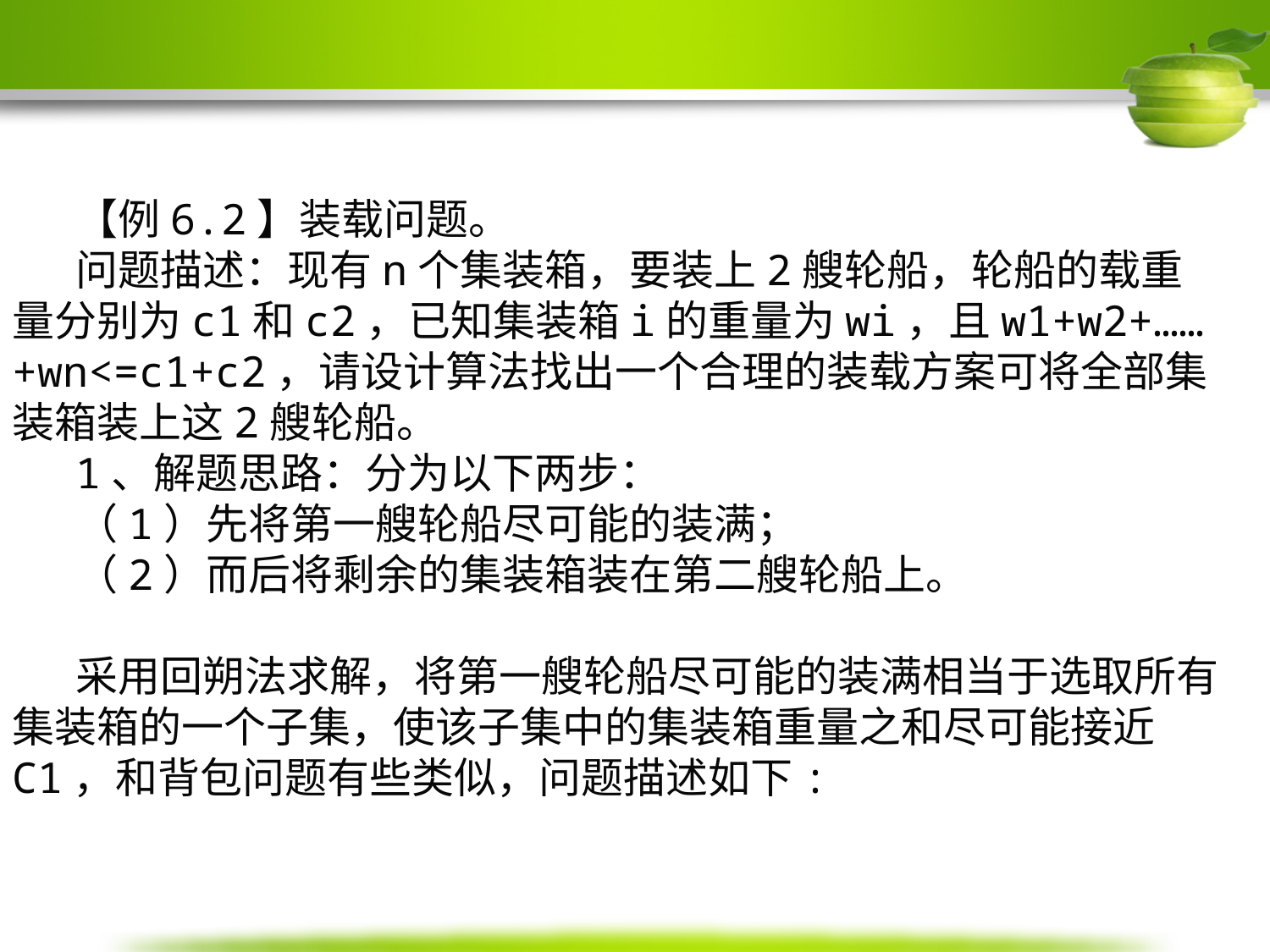

【例6.2】装载问题。
问题描述：现有n个集装箱，要装上2艘轮船，轮船的载重量分别为c1和c2，已知集装箱i的重量为wi，且w1+w2+……+wn<=c1+c2，请设计算法找出一个合理的装载方案可将全部集装箱装上这2艘轮船。
1、解题思路：分为以下两步：
（1）先将第一艘轮船尽可能的装满；
（2）而后将剩余的集装箱装在第二艘轮船上。

采用回朔法求解，将第一艘轮船尽可能的装满相当于选取所有集装箱的一个子集，使该子集中的集装箱重量之和尽可能接近C1，和背包问题有些类似，问题描述如下: